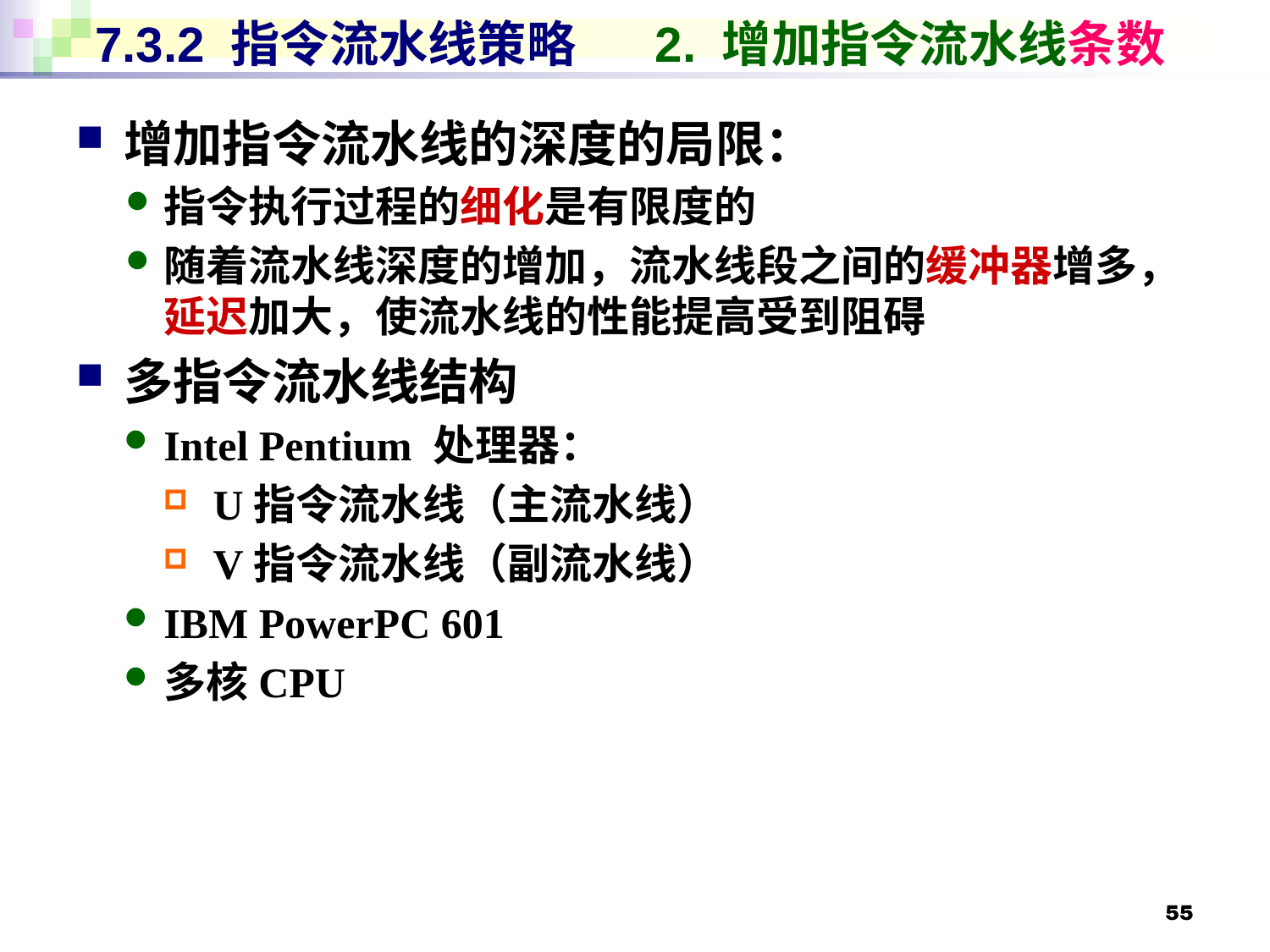

# 7.3.2 指令流水线策略      2. 增加指令流水线条数
增加指令流水线的深度的局限：
指令执行过程的细化是有限度的
随着流水线深度的增加，流水线段之间的缓冲器增多，
延迟加大，使流水线的性能提高受到阻碍
多指令流水线结构
Intel Pentium 处理器：
U指令流水线（主流水线）
V指令流水线（副流水线）
IBM PowerPC 601
多核CPU
55